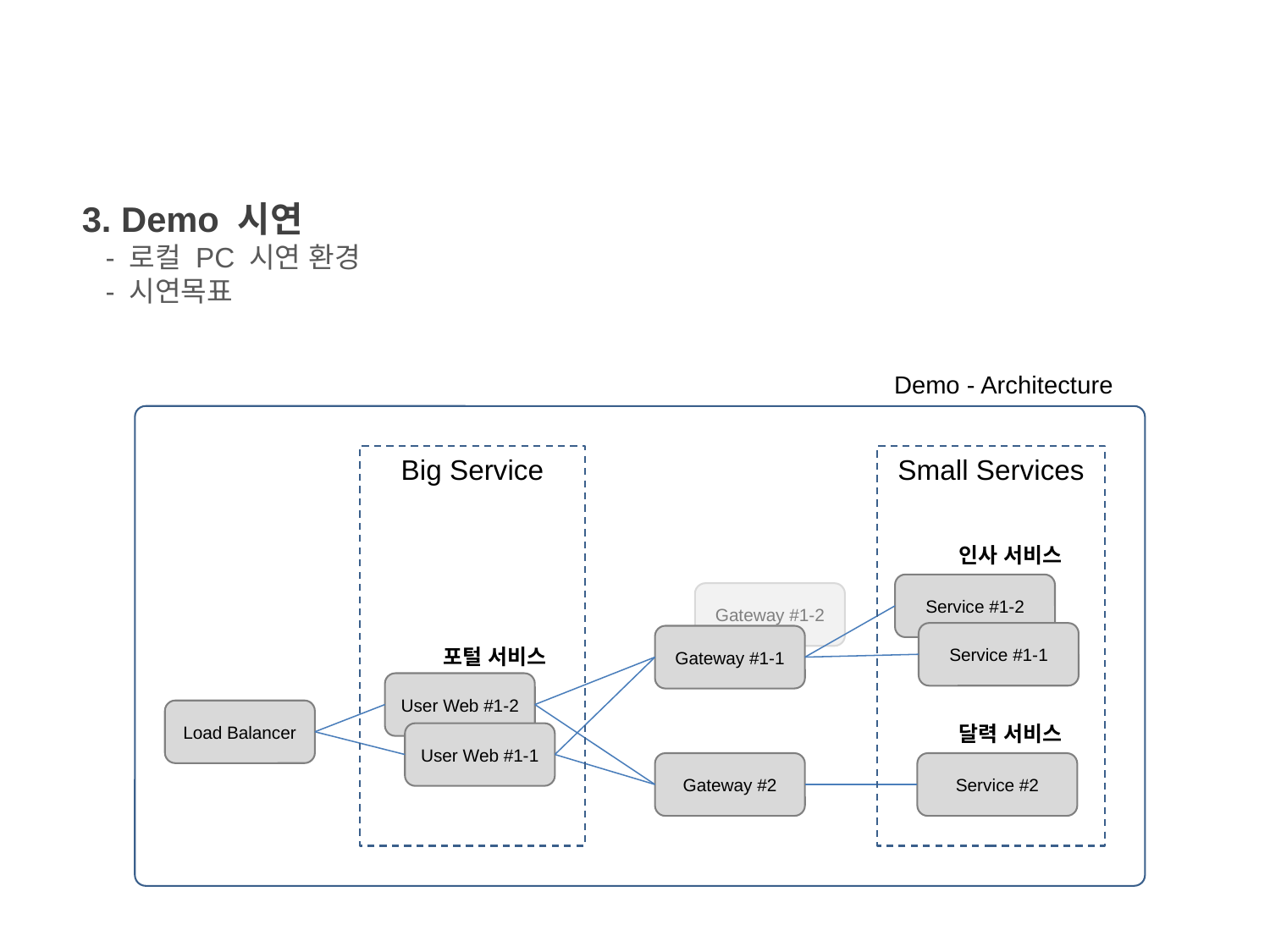

3. Demo 시연
   - 로컬 PC 시연 환경
   - 시연목표
Demo - Architecture

Big Service
Small Services
인사 서비스
Service #1-2
Gateway #1-2
Service #1-1
Gateway #1-1
포털 서비스
User Web #1-2
Load Balancer
달력 서비스
User Web #1-1
Gateway #2
Service #2